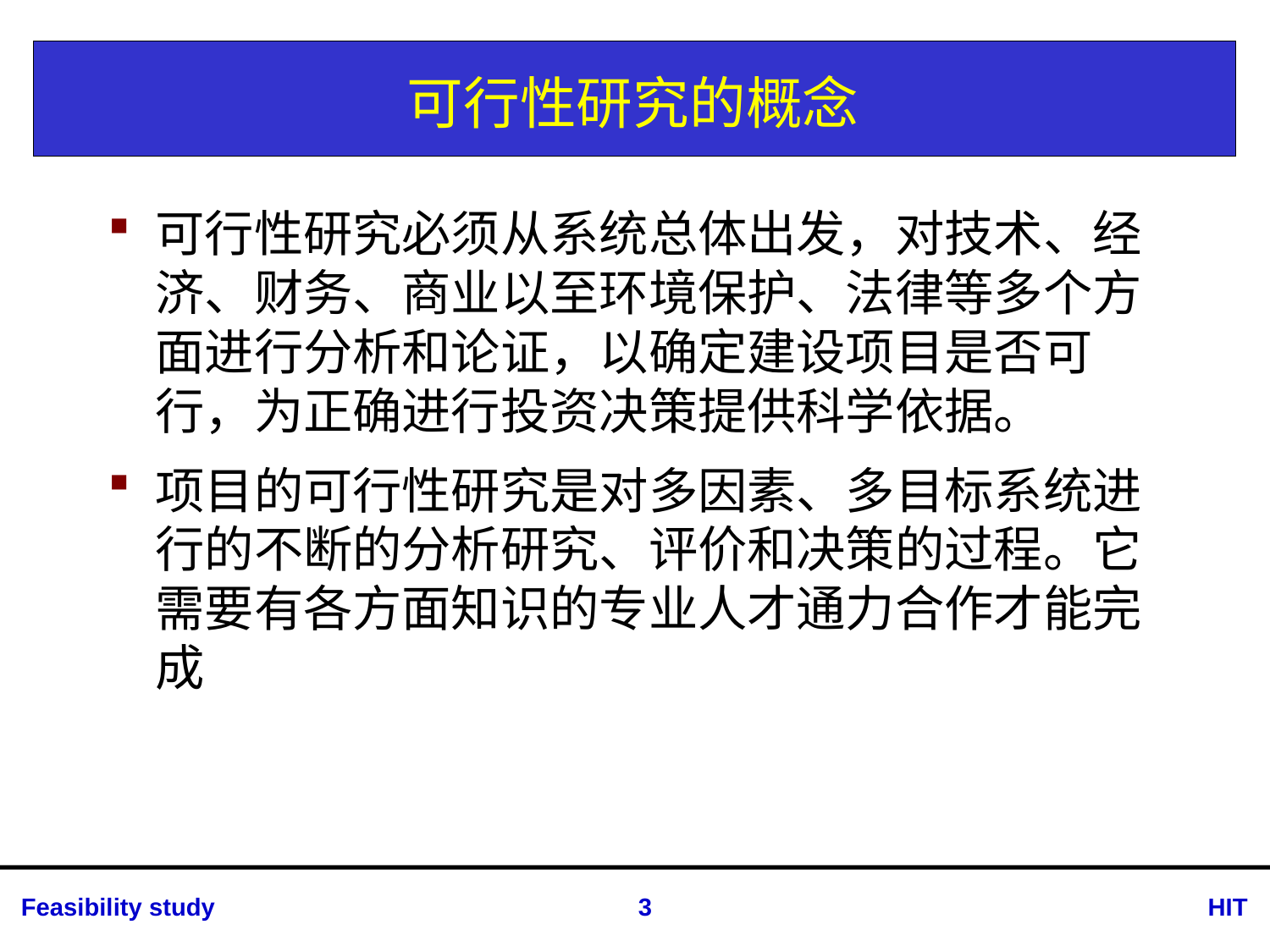

# 可行性研究的概念
可行性研究必须从系统总体出发，对技术、经济、财务、商业以至环境保护、法律等多个方面进行分析和论证，以确定建设项目是否可行，为正确进行投资决策提供科学依据。
项目的可行性研究是对多因素、多目标系统进行的不断的分析研究、评价和决策的过程。它需要有各方面知识的专业人才通力合作才能完成